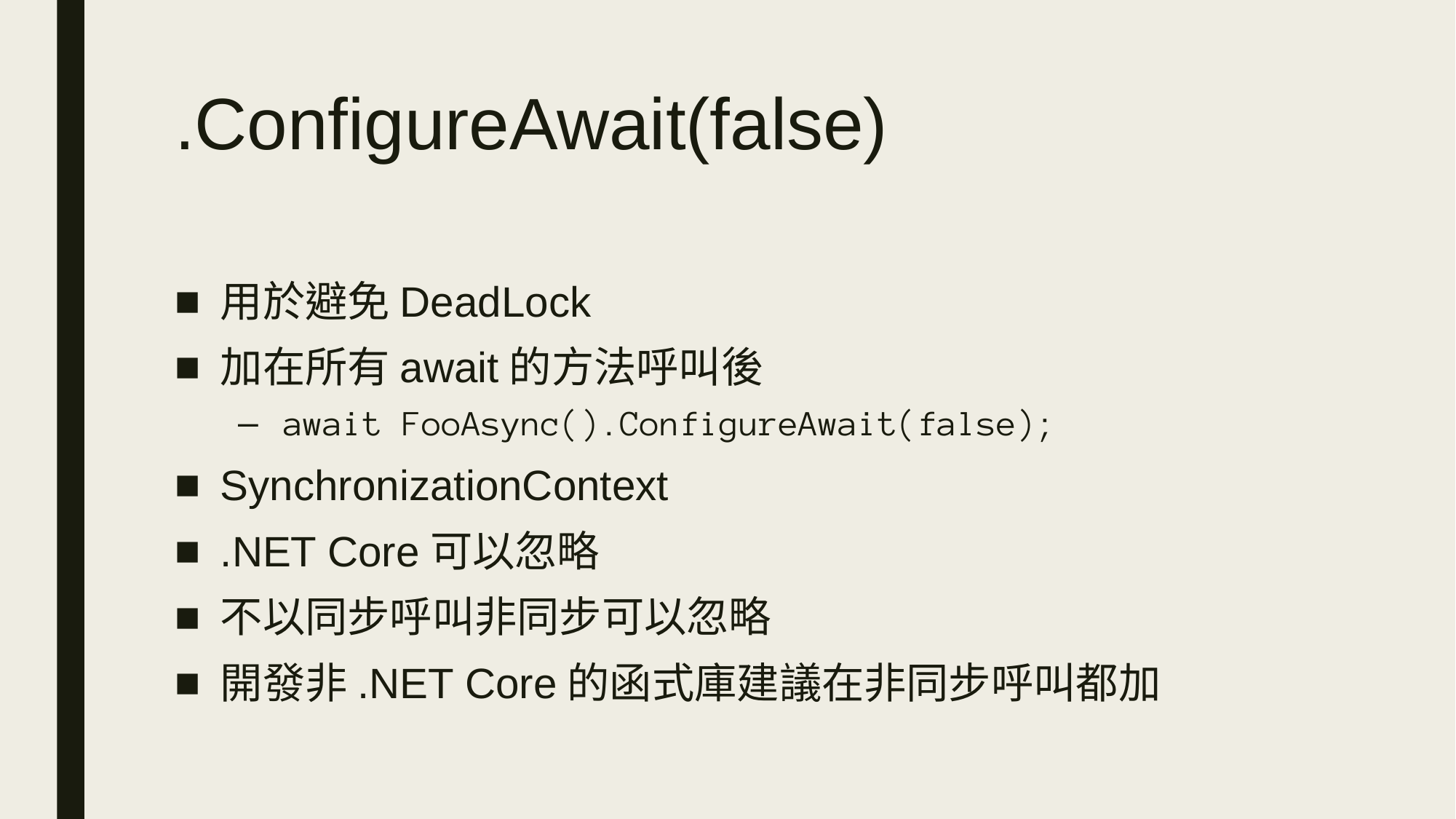

# .ConfigureAwait(false)
用於避免DeadLock
加在所有await的方法呼叫後
await FooAsync().ConfigureAwait(false);
SynchronizationContext
.NET Core可以忽略
不以同步呼叫非同步可以忽略
開發非.NET Core的函式庫建議在非同步呼叫都加